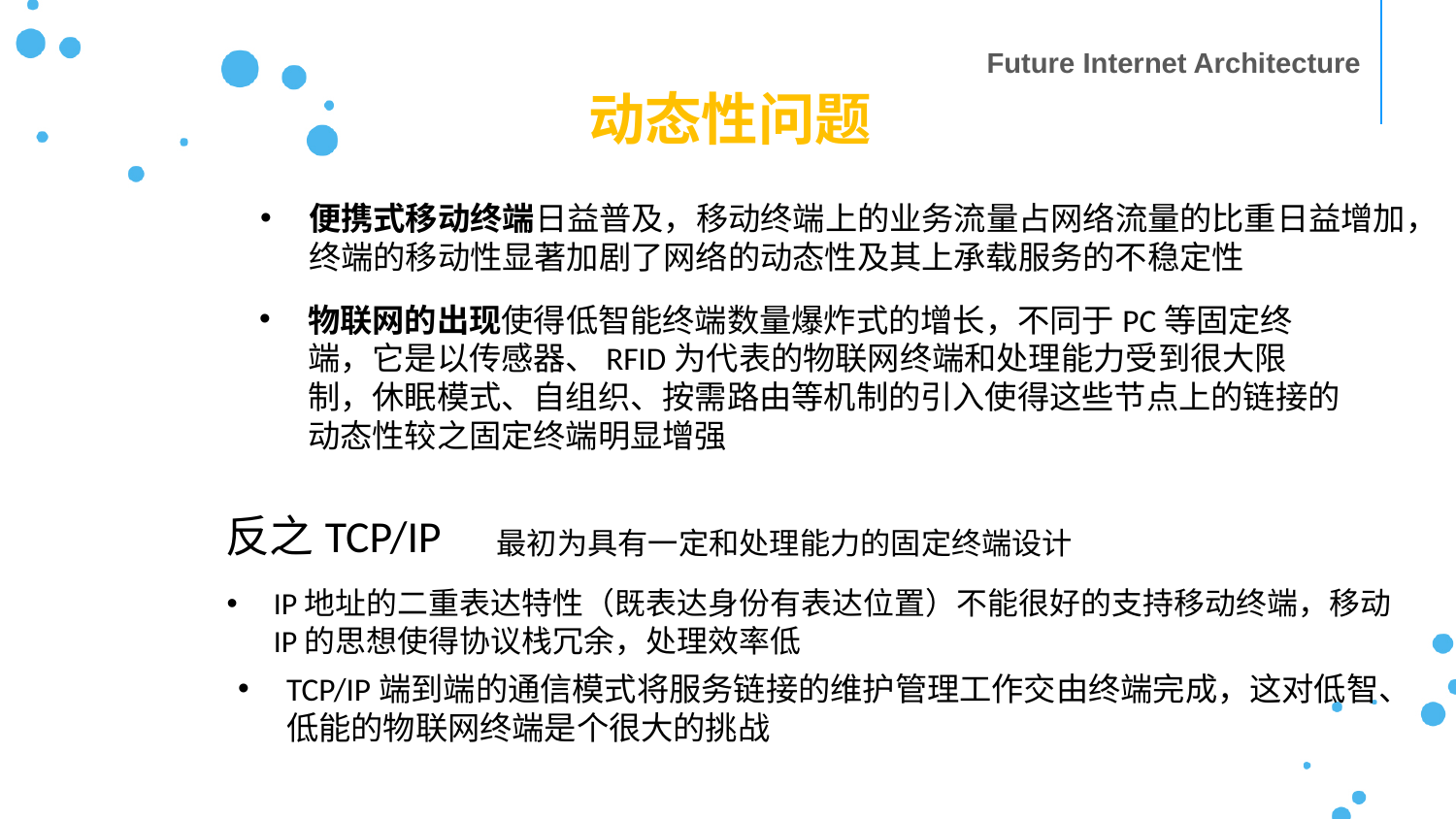

Future Internet Architecture
动态性问题
便携式移动终端日益普及，移动终端上的业务流量占网络流量的比重日益增加，终端的移动性显著加剧了网络的动态性及其上承载服务的不稳定性
物联网的出现使得低智能终端数量爆炸式的增长，不同于PC等固定终端，它是以传感器、RFID为代表的物联网终端和处理能力受到很大限制，休眠模式、自组织、按需路由等机制的引入使得这些节点上的链接的动态性较之固定终端明显增强
反之TCP/IP
最初为具有一定和处理能力的固定终端设计
IP地址的二重表达特性（既表达身份有表达位置）不能很好的支持移动终端，移动IP的思想使得协议栈冗余，处理效率低
TCP/IP端到端的通信模式将服务链接的维护管理工作交由终端完成，这对低智、低能的物联网终端是个很大的挑战